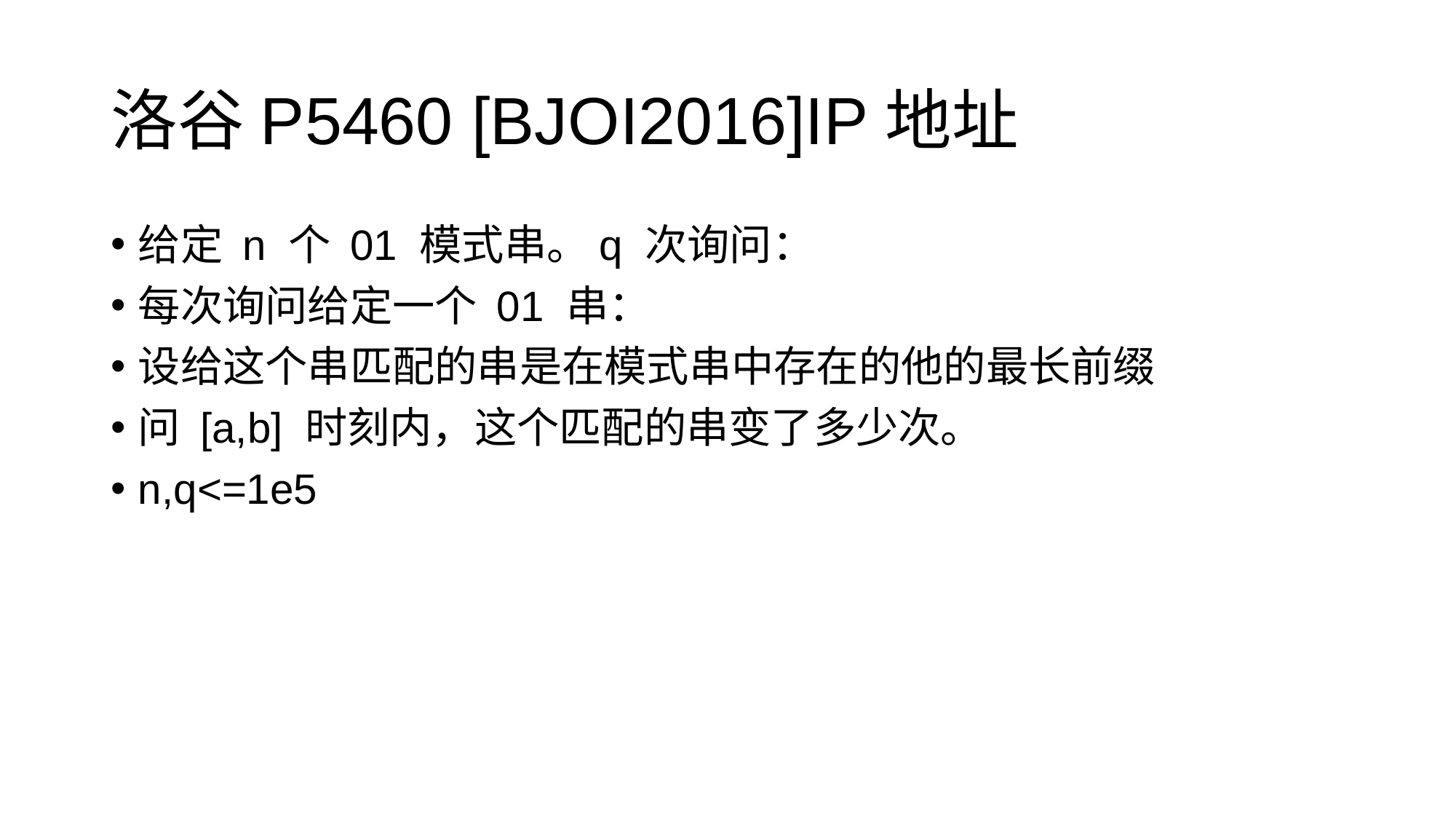

# 洛谷P5460 [BJOI2016]IP地址
给定 n 个 01 模式串。q 次询问：
每次询问给定一个 01 串：
设给这个串匹配的串是在模式串中存在的他的最长前缀
问 [a,b] 时刻内，这个匹配的串变了多少次。
n,q<=1e5